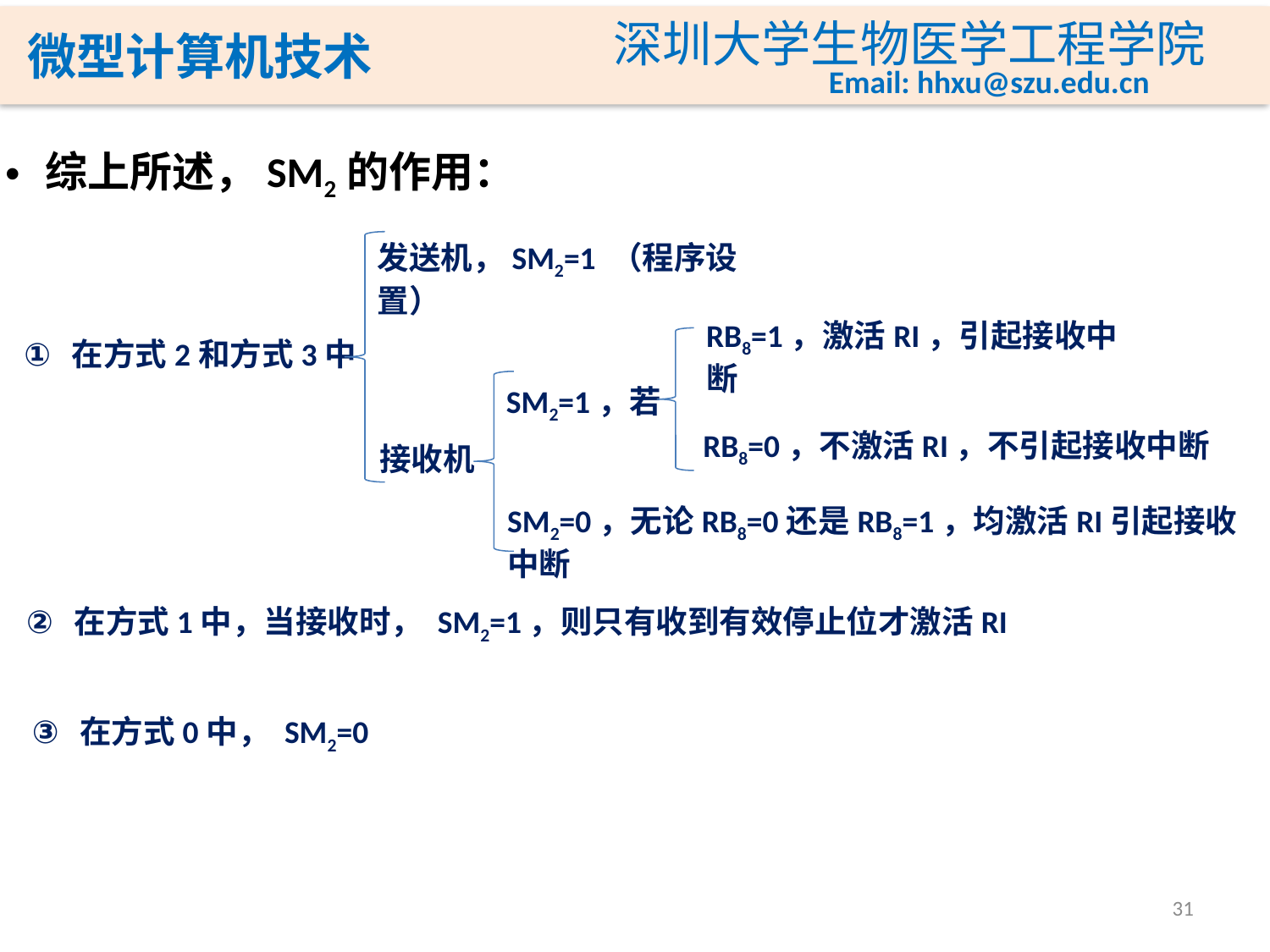

综上所述，SM2的作用：
发送机，SM2=1 （程序设置）

RB8=1，激活RI，引起接收中断
在方式2和方式3中

SM2=1，若
RB8=0，不激活RI，不引起接收中断
接收机
SM2=0，无论RB8=0还是RB8=1，均激活RI引起接收中断
在方式1中，当接收时， SM2=1，则只有收到有效停止位才激活RI
在方式0中， SM2=0
31